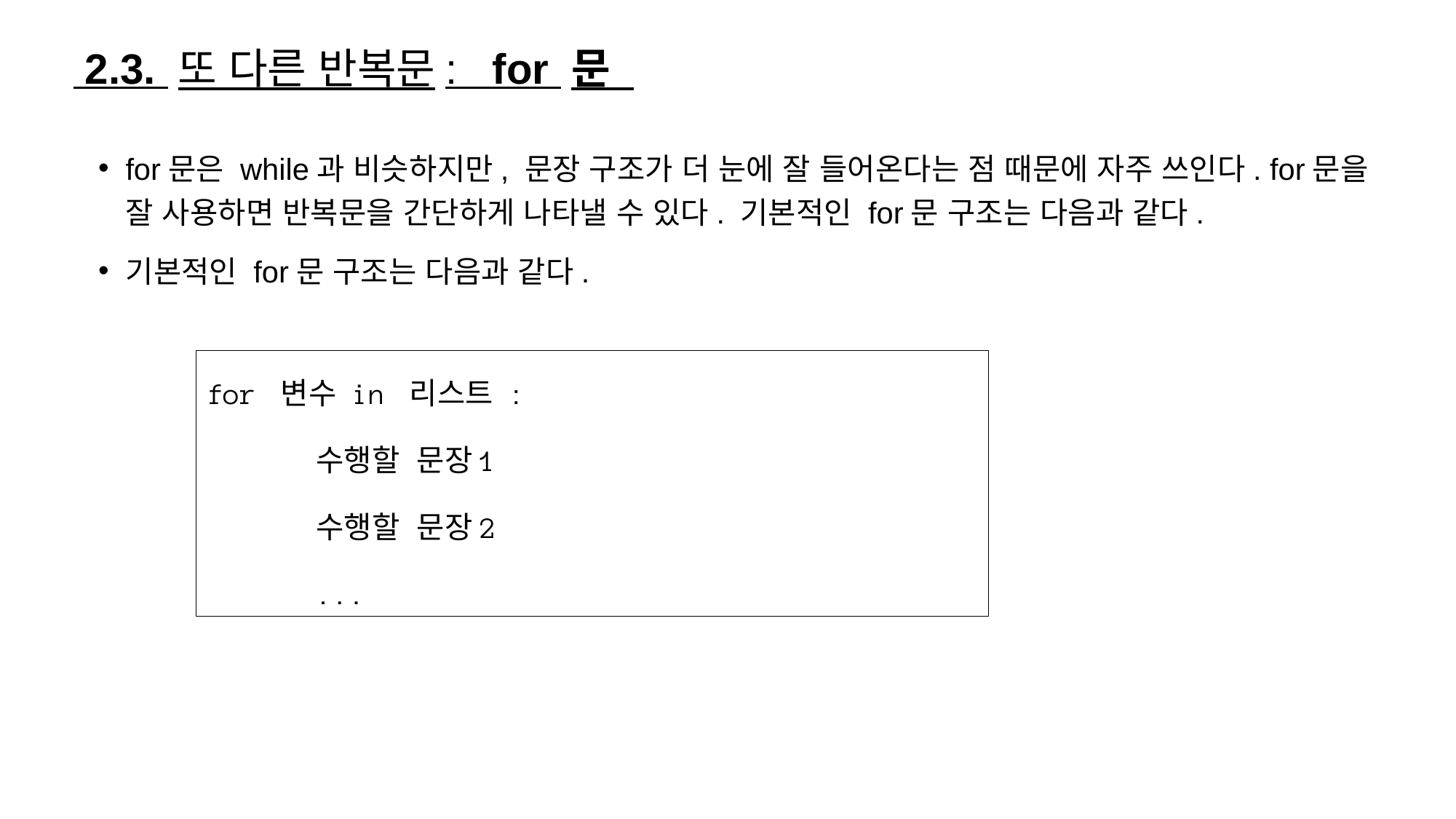

# 2.3. 또 다른 반복문:   for 문
for문은 while과 비슷하지만, 문장 구조가 더 눈에 잘 들어온다는 점 때문에 자주 쓰인다. for문을 잘 사용하면 반복문을 간단하게 나타낼 수 있다. 기본적인 for문 구조는 다음과 같다.
기본적인 for문 구조는 다음과 같다.

for 변수 in 리스트 :
	수행할 문장1
	수행할 문장2
	...